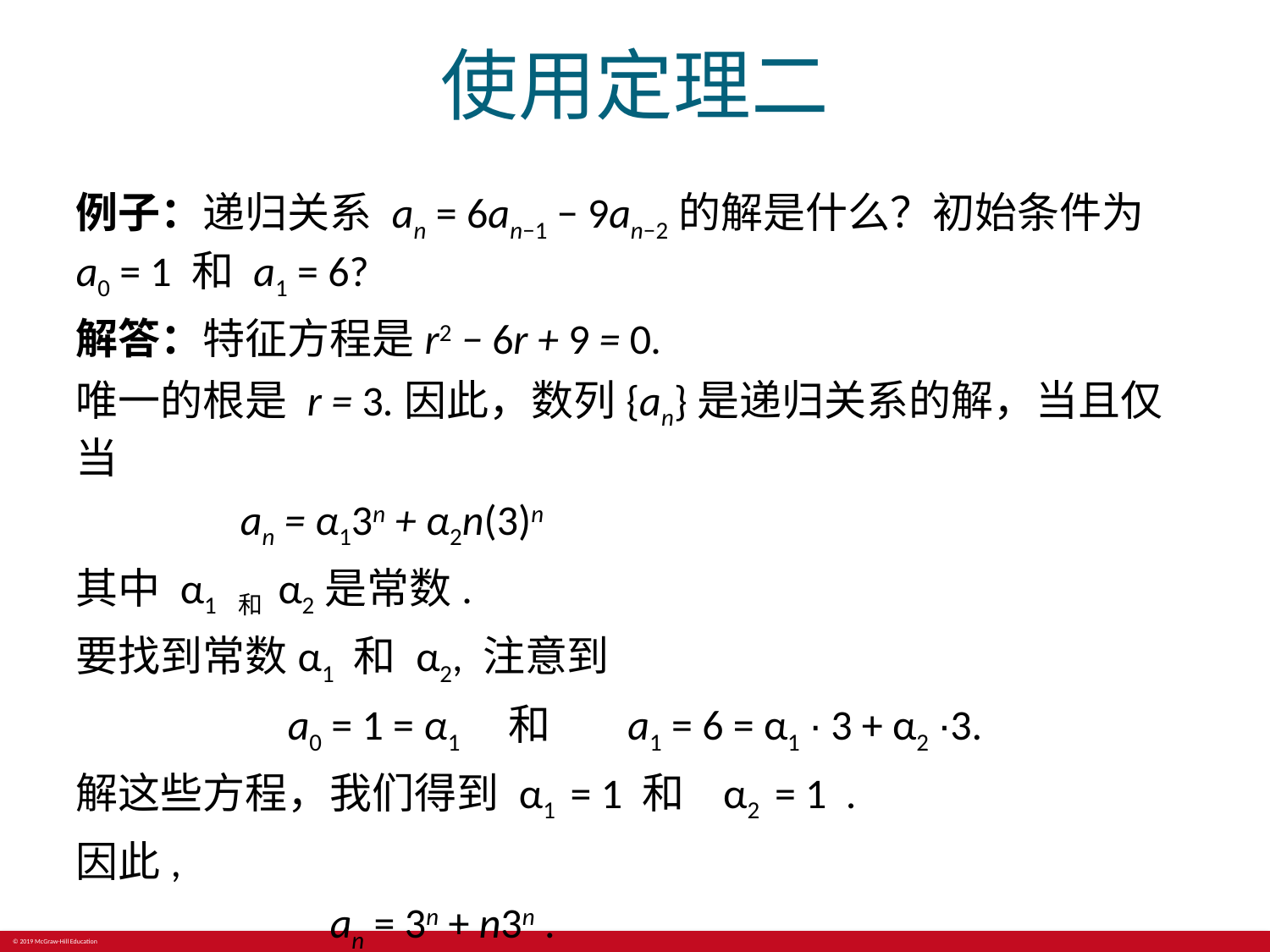

# 使用定理二
例子：递归关系 an = 6an−1 − 9an−2的解是什么？初始条件为 a0 = 1 和 a1 = 6?
解答：特征方程是r2 − 6r + 9 = 0.
唯一的根是 r = 3.因此，数列{an}是递归关系的解，当且仅当
an = α13n + α2n(3)n
其中 α1  和 α2是常数.
要找到常数α1 和 α2, 注意到
a0 = 1 = α1    和       a1 = 6 = α1 ∙ 3 + α2 ∙3.
解这些方程，我们得到 α1  = 1 和   α2  = 1  .
因此,
		an = 3n + n3n .